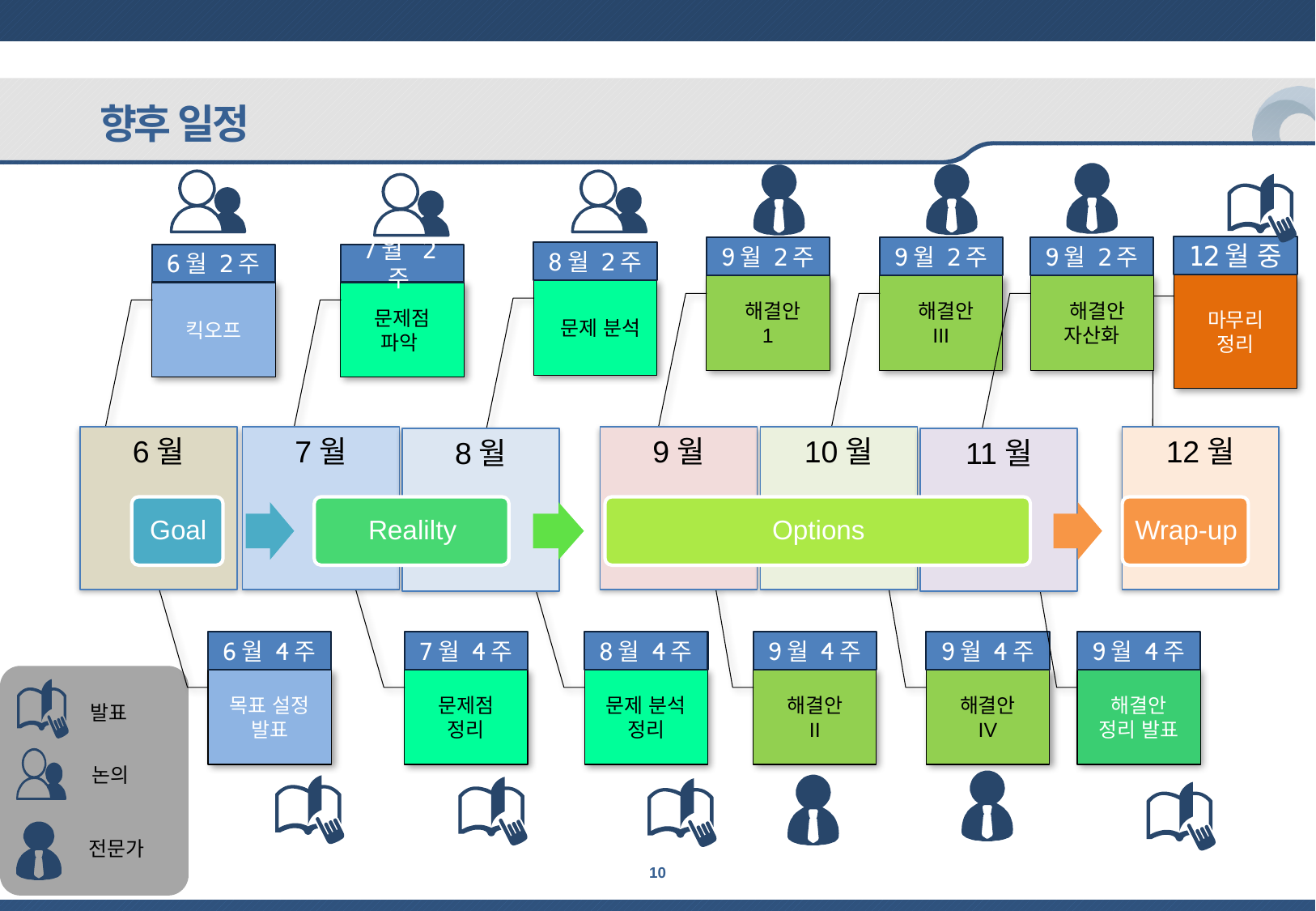

향후 일정

12월 중
9월 2주
9월 2주
9월 2주
8월 2주
6월 2주
7월  2주
마무리
정리
 해결안
1
 해결안
III
 해결안
자산화
 문제 분석
킥오프
문제점
파악
7월
9월
10월
12월
6월
8월
11월
Goal

Realilty

Options

Wrap-up
6월 4주
7월 4주
8월 4주
9월 4주
9월 4주
9월 4주

목표 설정
발표
문제점
정리
문제 분석
정리
해결안
II
해결안
IV
해결안
정리 발표

발표

논의

전문가